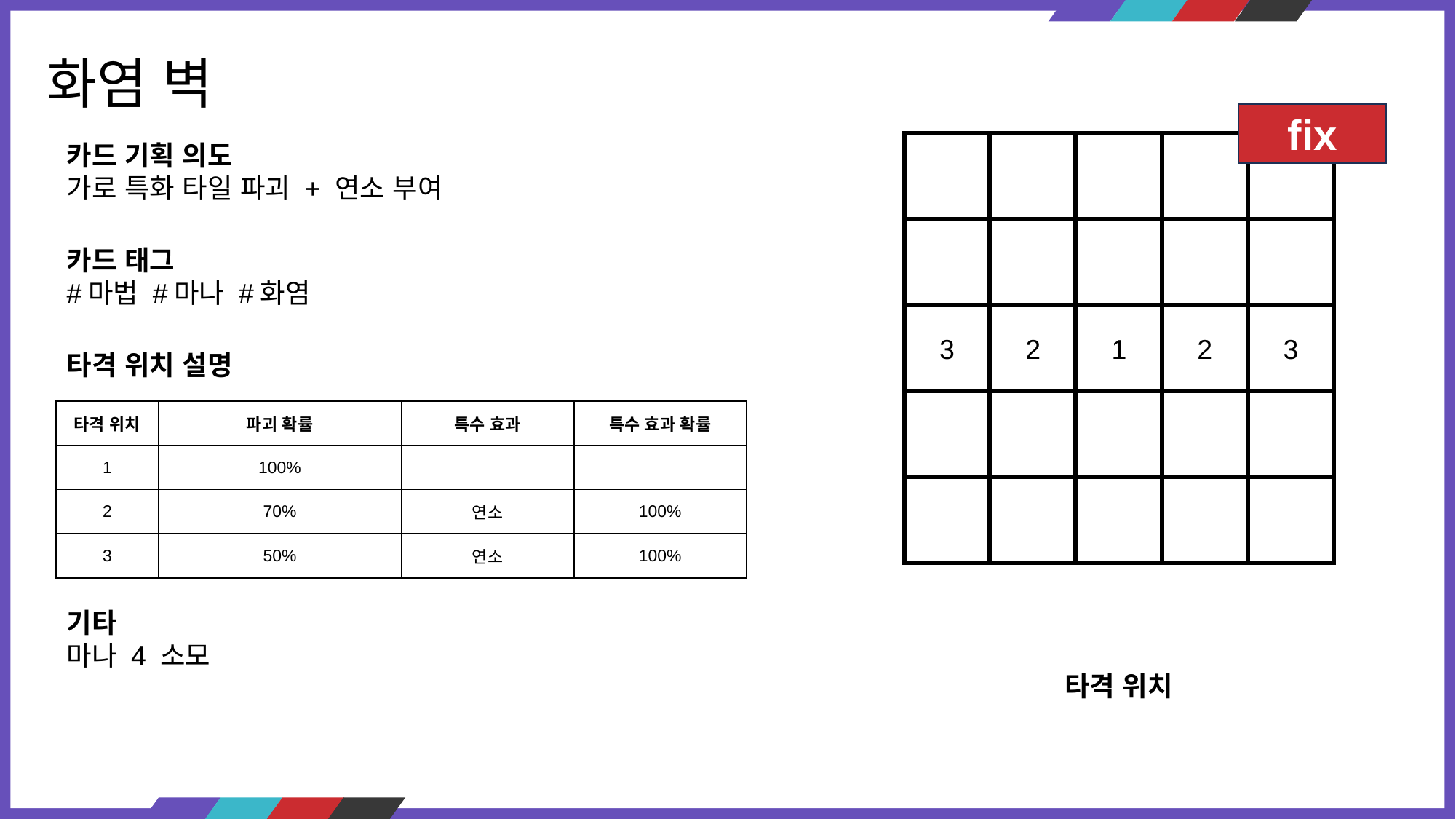

화염 벽
fix
카드 기획 의도
가로 특화 타일 파괴 + 연소 부여

카드 태그
#마법 #마나 #화염
3
2
1
2
3
타격 위치 설명

| 타격 위치 | 파괴 확률 | 특수 효과 | 특수 효과 확률 |
| --- | --- | --- | --- |
| 1 | 100% |  |  |
| 2 | 70% | 연소 | 100% |
| 3 | 50% | 연소 | 100% |

기타
마나 4 소모
타격 위치